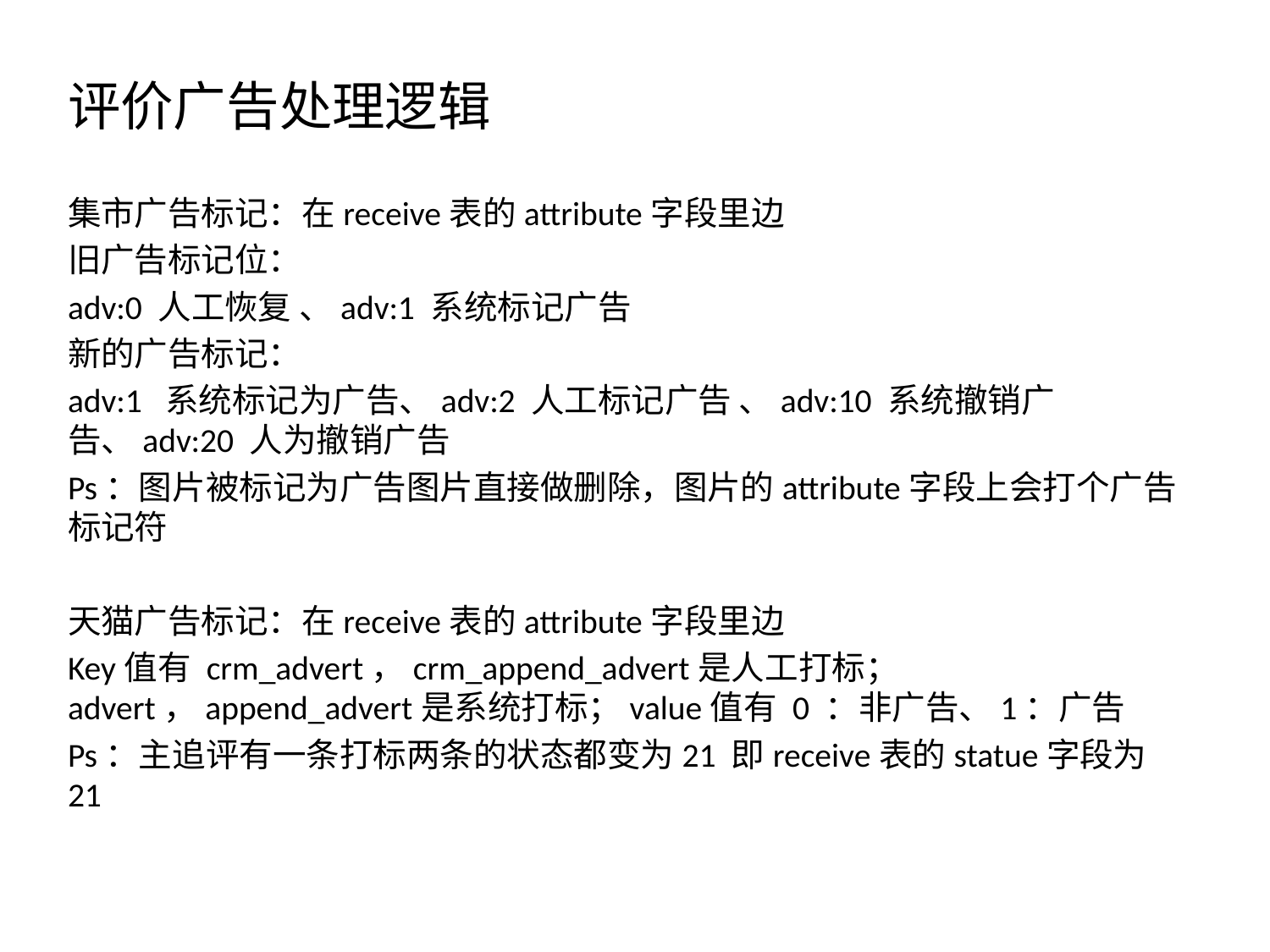

评价广告处理逻辑

集市广告标记：在receive表的attribute字段里边
旧广告标记位：
adv:0 人工恢复 、adv:1 系统标记广告
新的广告标记：
adv:1  系统标记为广告、adv:2 人工标记广告 、adv:10 系统撤销广告、adv:20 人为撤销广告
Ps：图片被标记为广告图片直接做删除，图片的attribute字段上会打个广告标记符

天猫广告标记：在receive表的attribute字段里边
Key值有 crm_advert，crm_append_advert是人工打标；advert，append_advert是系统打标；value值有 0 ：非广告、1：广告
Ps：主追评有一条打标两条的状态都变为21 即receive表的statue字段为21